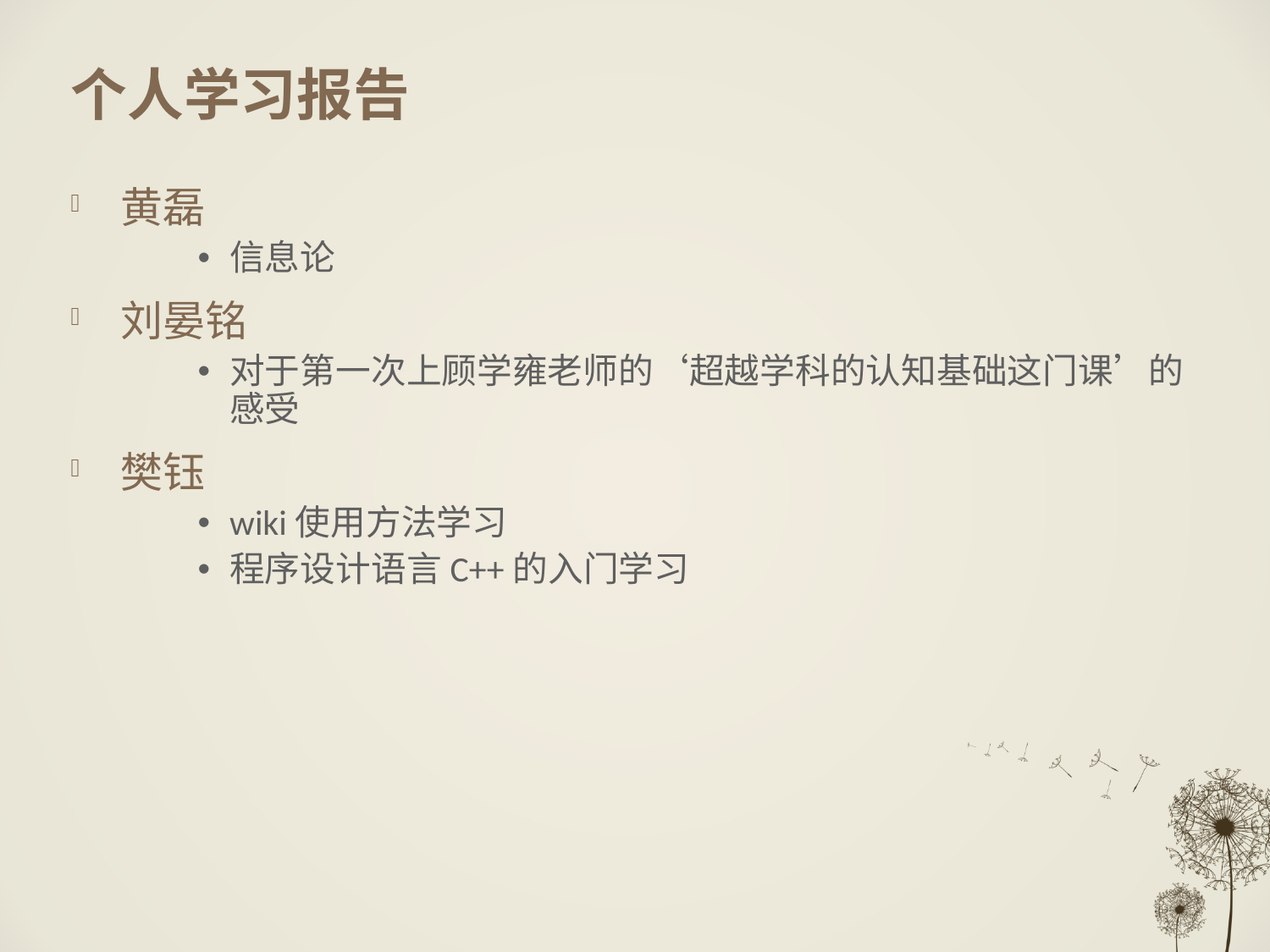

# 个人学习报告
黄磊
信息论
刘晏铭
对于第一次上顾学雍老师的‘超越学科的认知基础这门课’的感受
樊钰
wiki使用方法学习
程序设计语言C++的入门学习